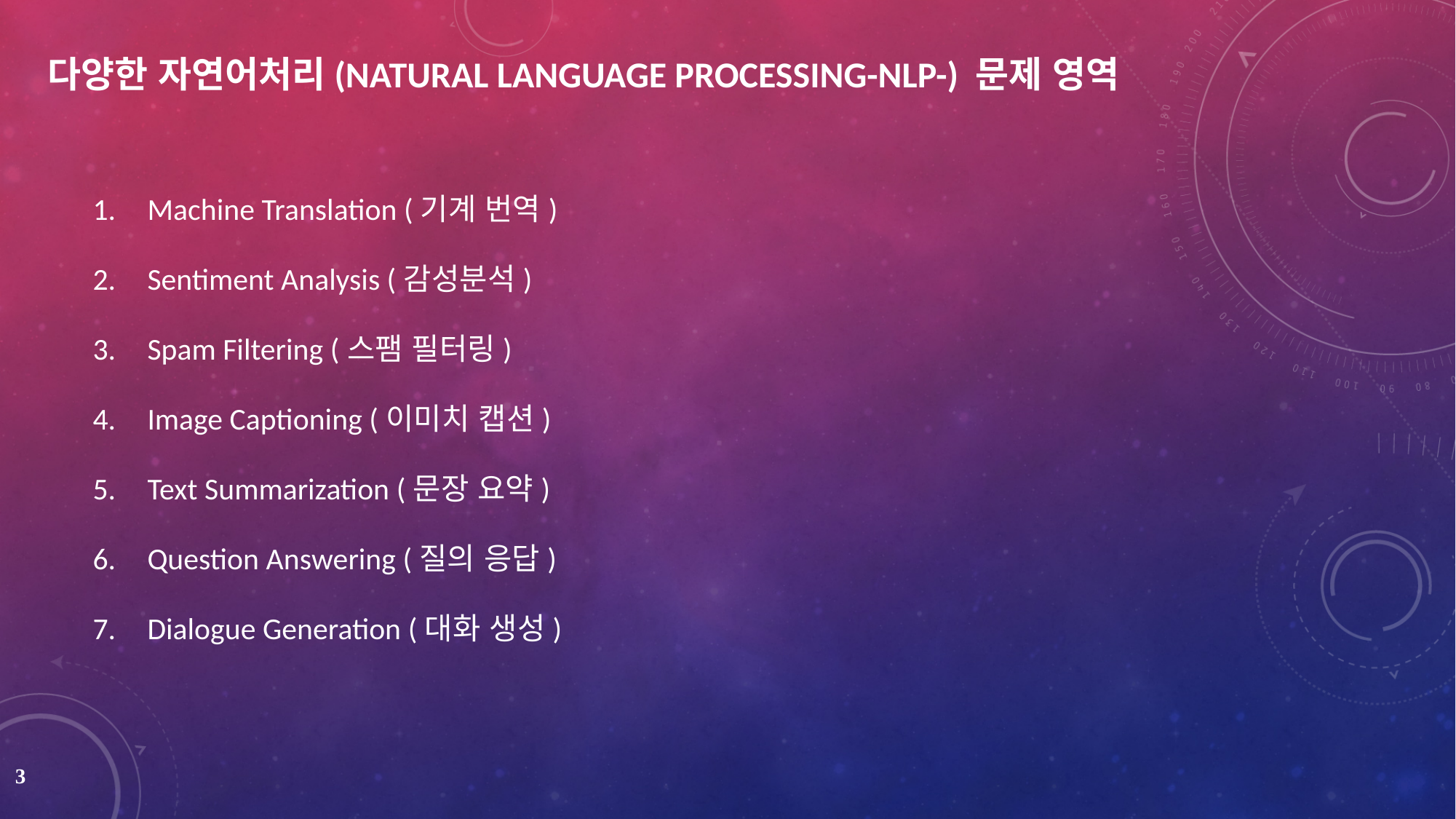

# 다양한 자연어처리(Natural Language Processing-NLP-) 문제 영역
Machine Translation (기계 번역)
Sentiment Analysis (감성분석)
Spam Filtering (스팸 필터링)
Image Captioning (이미치 캡션)
Text Summarization (문장 요약)
Question Answering (질의 응답)
Dialogue Generation (대화 생성)
3